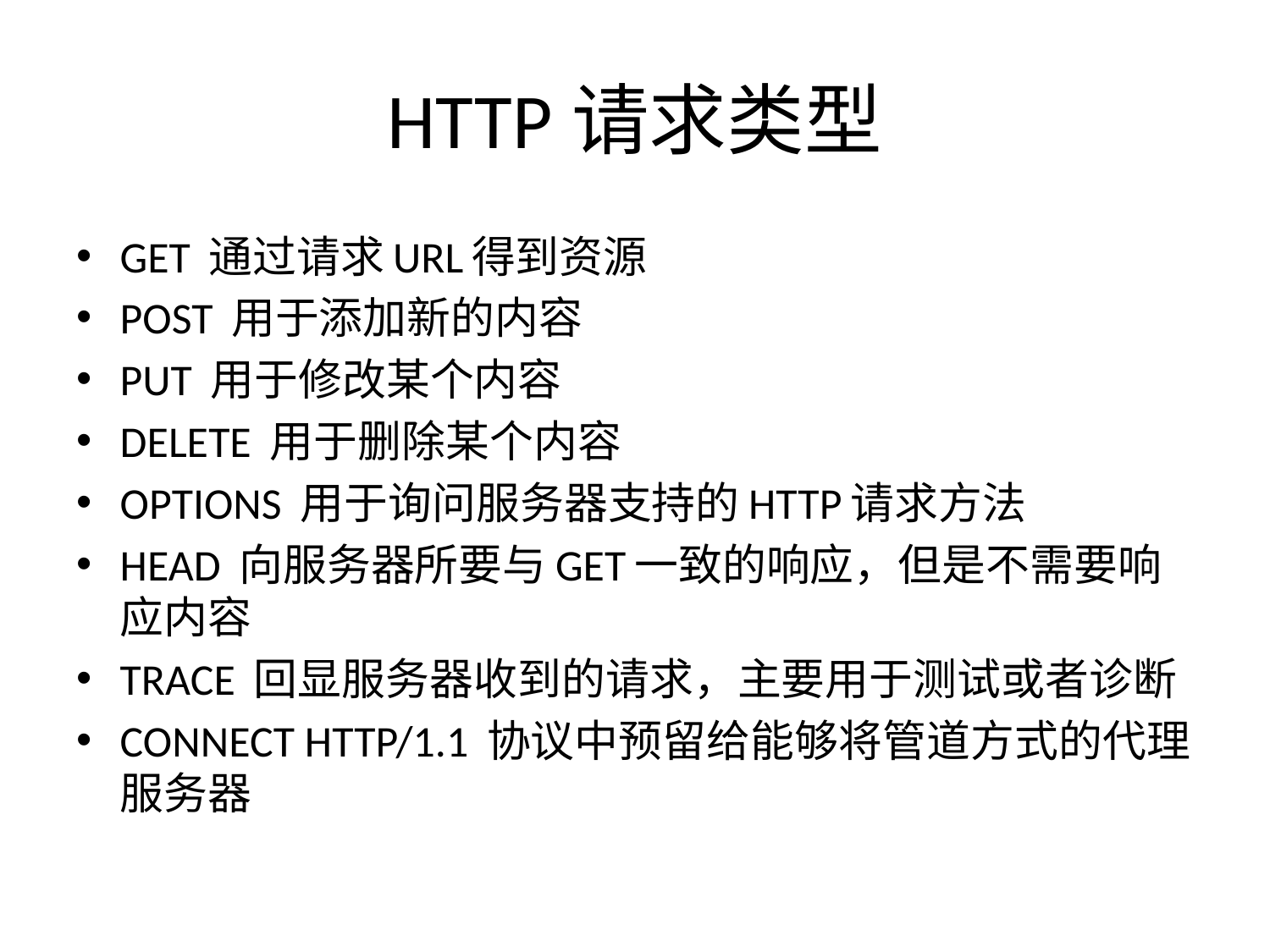

# HTTP请求类型
GET 通过请求URL得到资源
POST 用于添加新的内容
PUT 用于修改某个内容
DELETE 用于删除某个内容
OPTIONS 用于询问服务器支持的HTTP请求方法
HEAD 向服务器所要与GET一致的响应，但是不需要响应内容
TRACE 回显服务器收到的请求，主要用于测试或者诊断
CONNECT HTTP/1.1 协议中预留给能够将管道方式的代理服务器